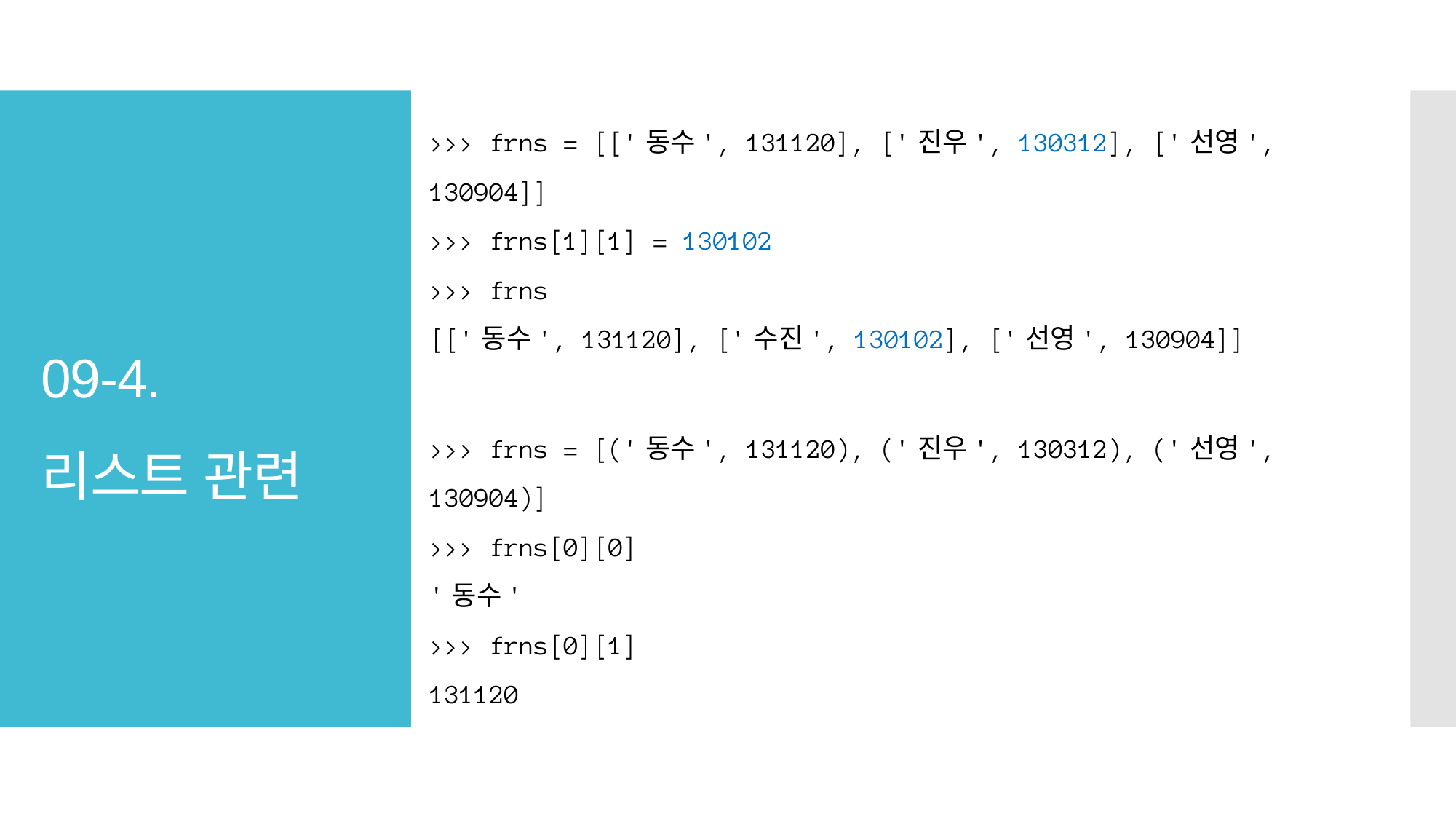

>>> frns = [['동수', 131120], ['진우', 130312], ['선영', 130904]]
>>> frns[1][1] = 130102
>>> frns
[['동수', 131120], ['수진', 130102], ['선영', 130904]]

# 09-4. 리스트 관련
>>> frns = [('동수', 131120), ('진우', 130312), ('선영', 130904)]
>>> frns[0][0]
'동수'
>>> frns[0][1]
131120